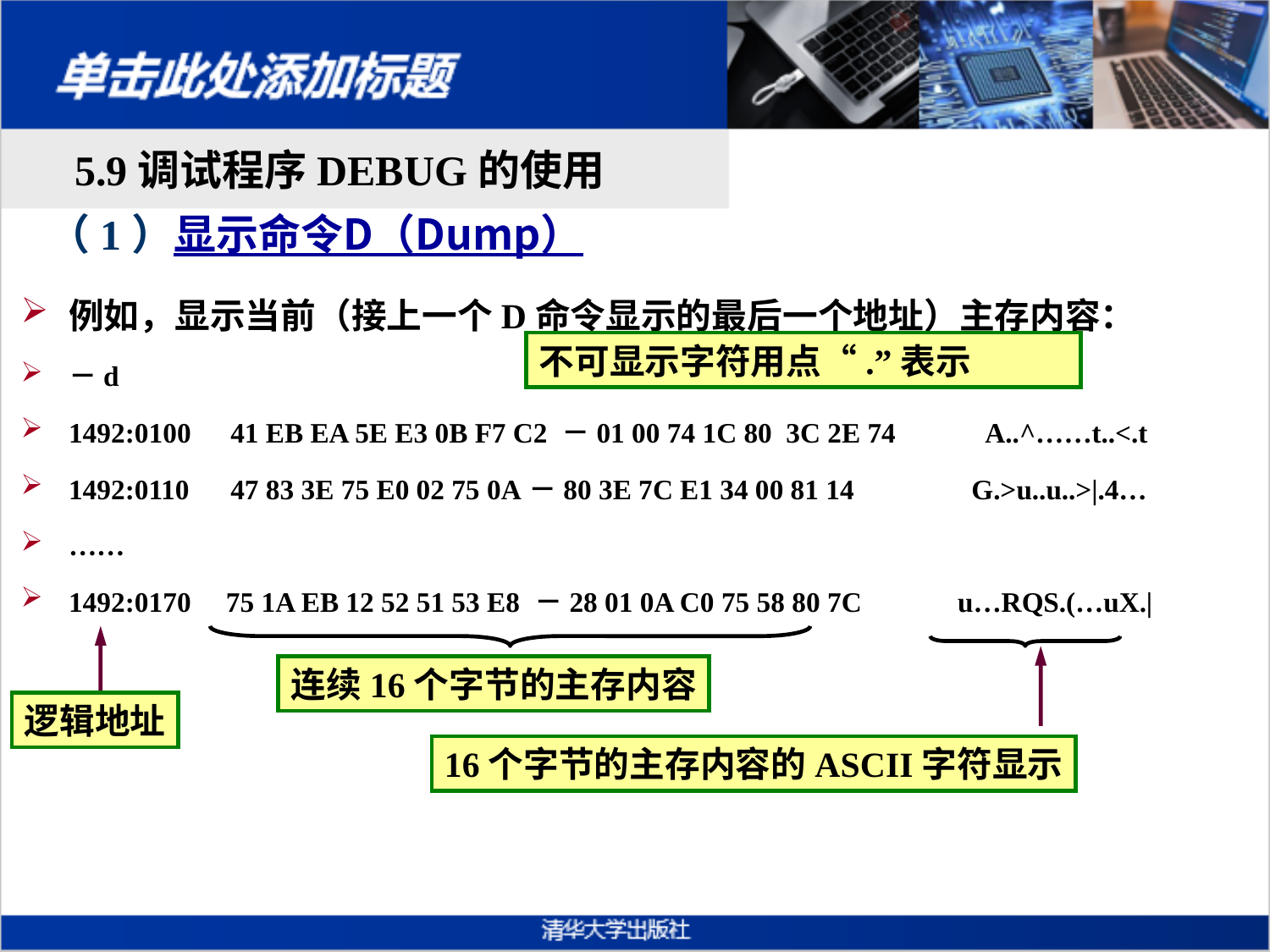

5.9调试程序DEBUG的使用
# （1）显示命令D（Dump）
例如，显示当前（接上一个D命令显示的最后一个地址）主存内容：
－d
1492:0100	     41 EB EA 5E E3 0B F7 C2 －01 00 74 1C 80  3C 2E 74             A..^……t..<.t
1492:0110	     47 83 3E 75 E0 02 75 0A－80 3E 7C E1 34 00 81 14	  G.>u..u..>|.4…
……
1492:0170     75 1A EB 12 52 51 53 E8 －28 01 0A C0 75 58 80 7C	u…RQS.(…uX.|
不可显示字符用点“.”表示

连续16个字节的主存内容
逻辑地址
16个字节的主存内容的ASCII字符显示